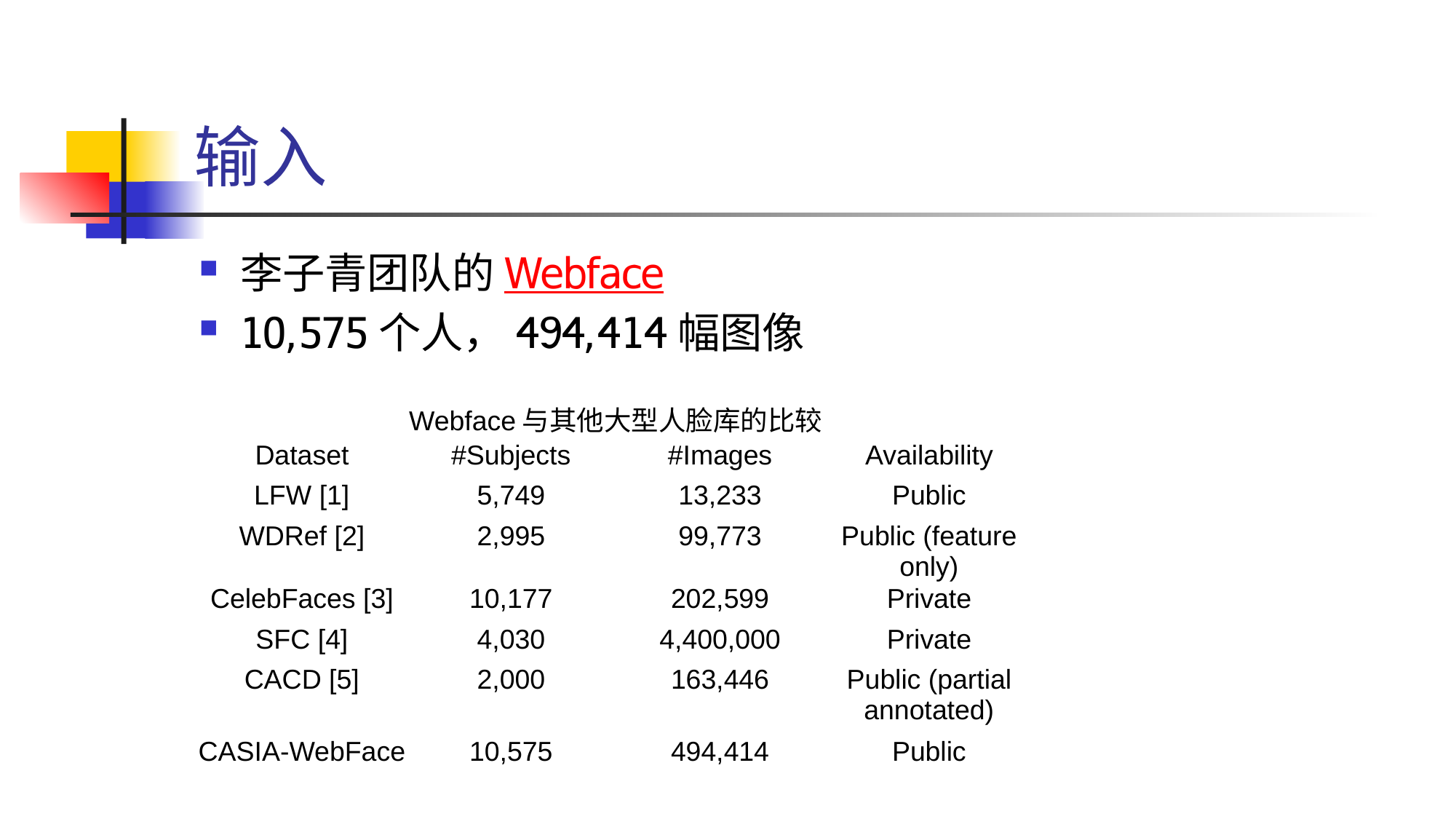

# 输入
李子青团队的Webface
10,575个人，494,414幅图像
| Webface与其他大型人脸库的比较 |  |  |  |
| --- | --- | --- | --- |
| Dataset | #Subjects | #Images | Availability |
| LFW [1] | 5,749 | 13,233 | Public |
| WDRef [2] | 2,995 | 99,773 | Public (feature only) |
| CelebFaces [3] | 10,177 | 202,599 | Private |
| SFC [4] | 4,030 | 4,400,000 | Private |
| CACD [5] | 2,000 | 163,446 | Public (partial annotated) |
| CASIA-WebFace | 10,575 | 494,414 | Public |